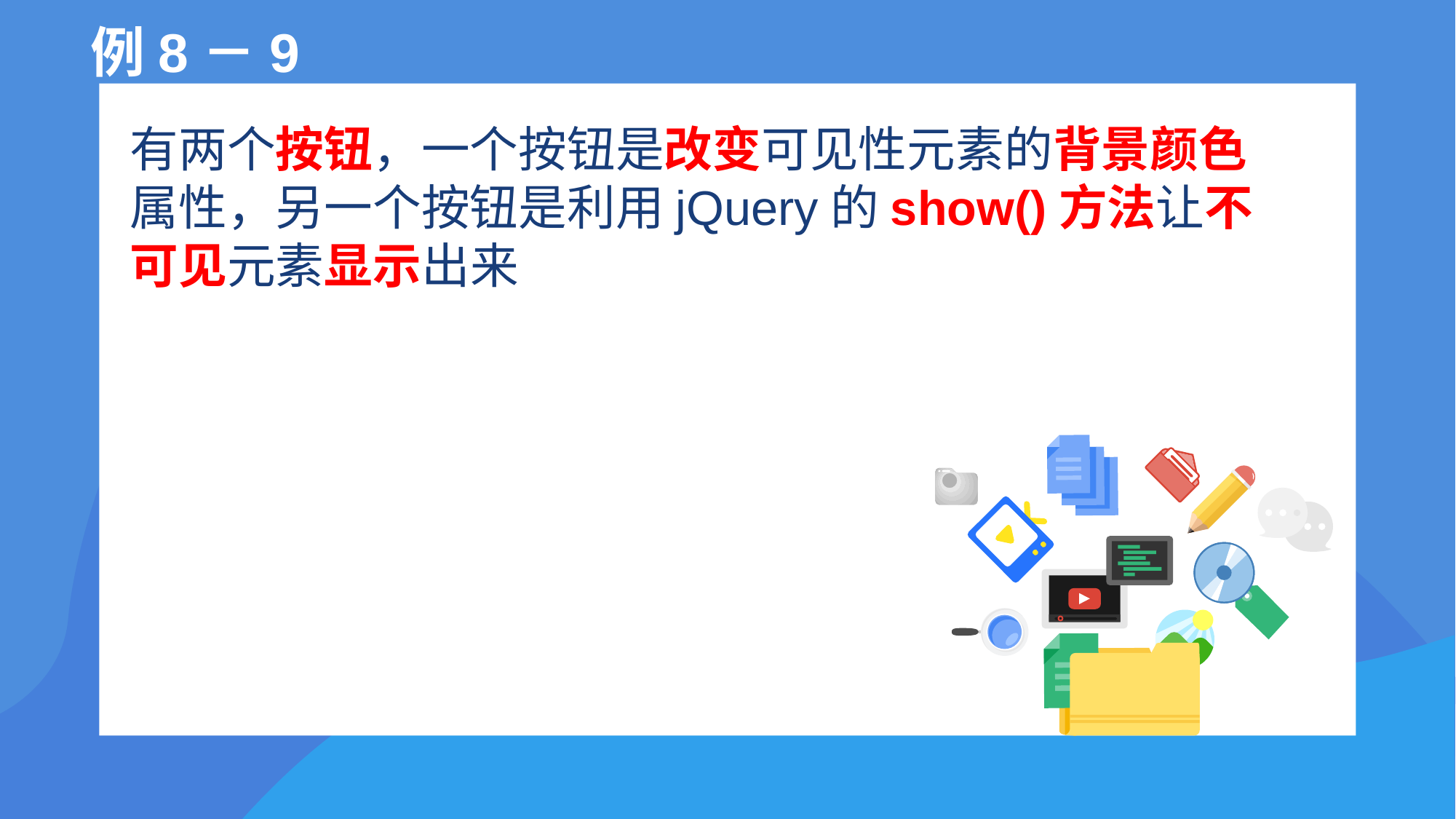

# 例8－9
有两个按钮，一个按钮是改变可见性元素的背景颜色属性，另一个按钮是利用jQuery的show()方法让不可见元素显示出来